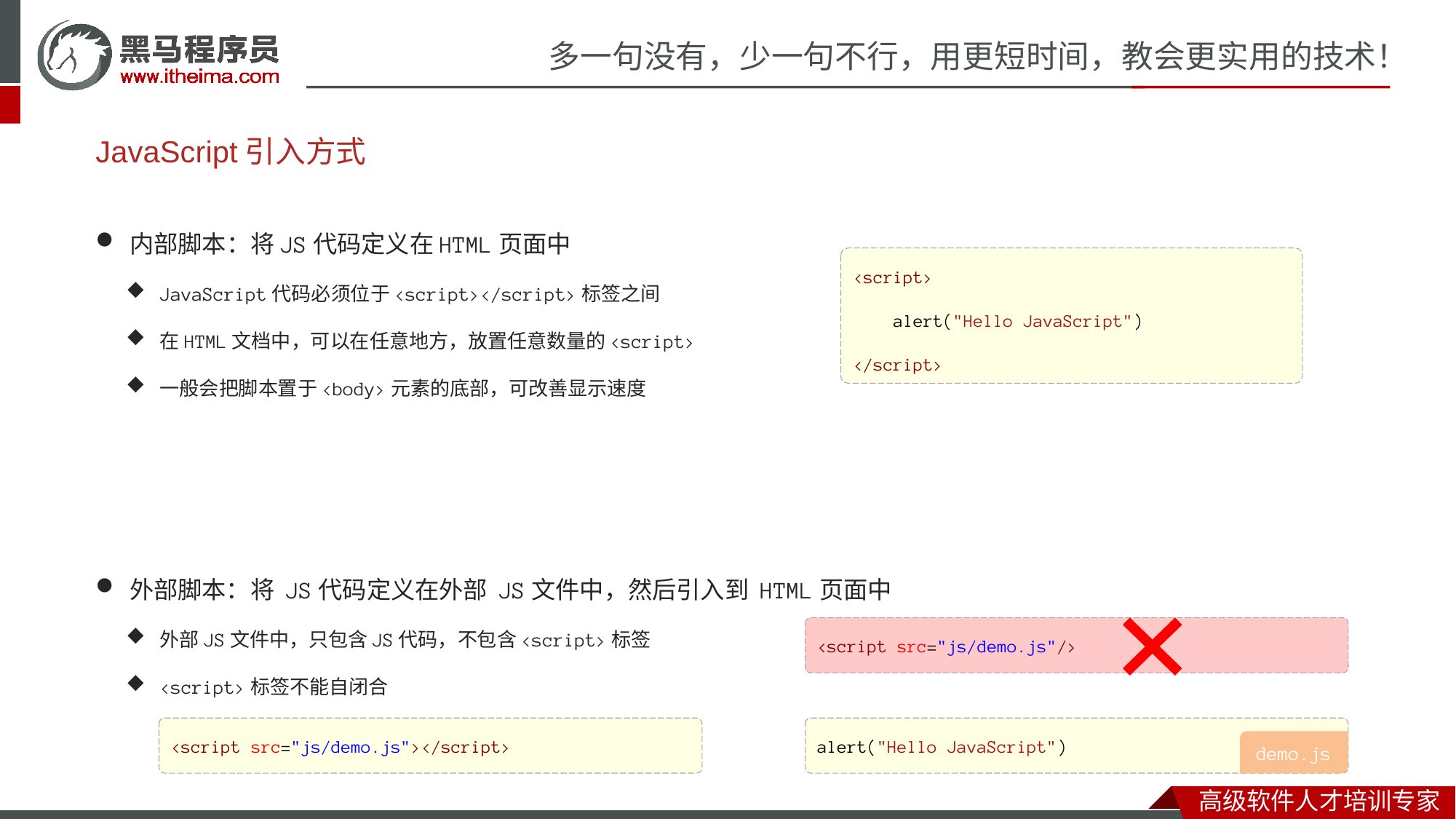

# JavaScript引入方式
内部脚本：将JS代码定义在HTML页面中
JavaScript代码必须位于<script></script>标签之间
在HTML文档中，可以在任意地方，放置任意数量的<script>
一般会把脚本置于<body>元素的底部，可改善显示速度
<script>
    alert("Hello JavaScript")
</script>
外部脚本：将 JS代码定义在外部 JS文件中，然后引入到 HTML页面中
外部JS文件中，只包含JS代码，不包含<script>标签
<script>标签不能自闭合

<script src="js/demo.js"/>
<script src="js/demo.js"></script>
alert("Hello JavaScript")
demo.js